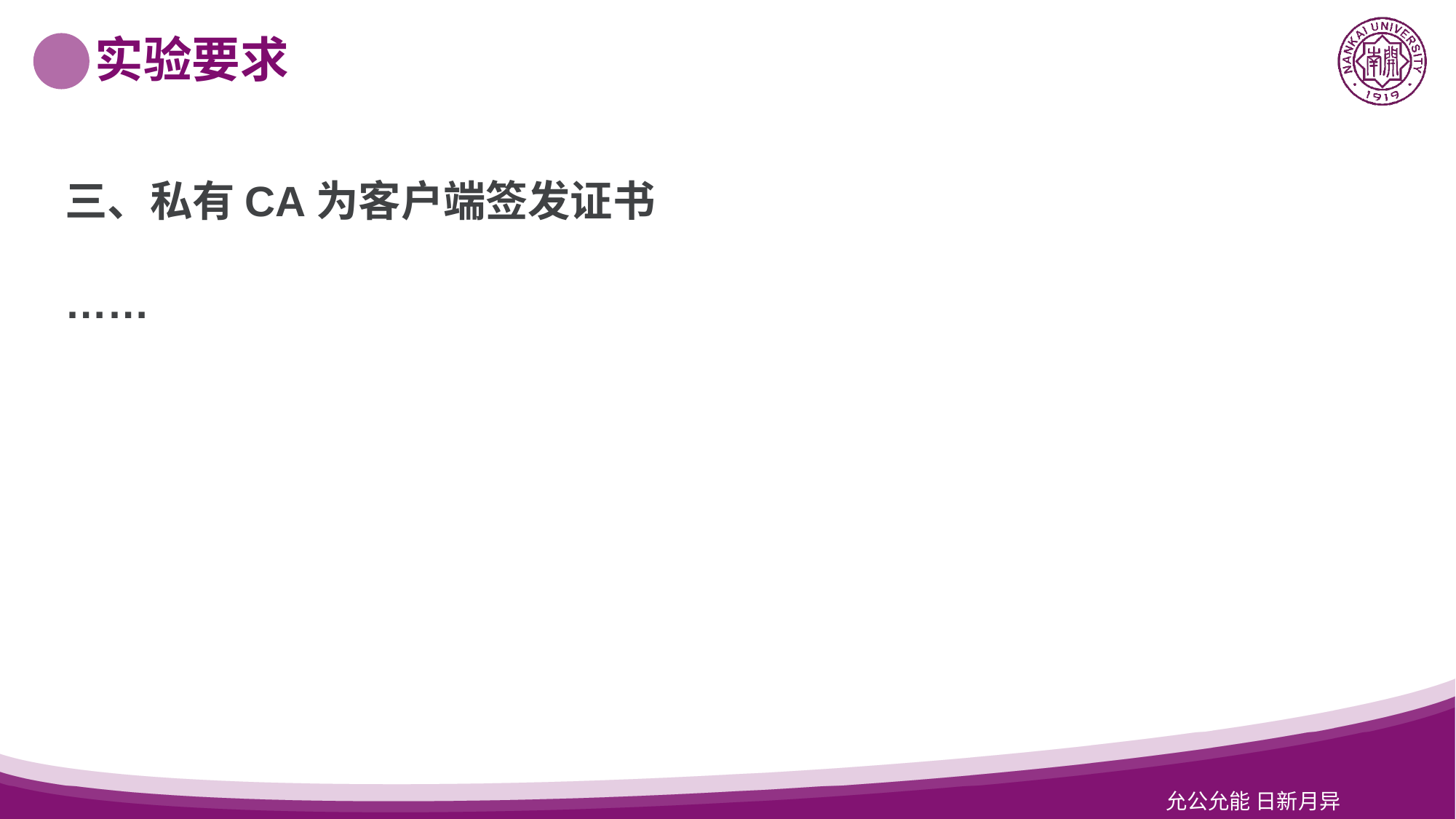

选中图片Delete，点击中间图标即可插入新图片

实验要求
三、私有CA为客户端签发证书
……